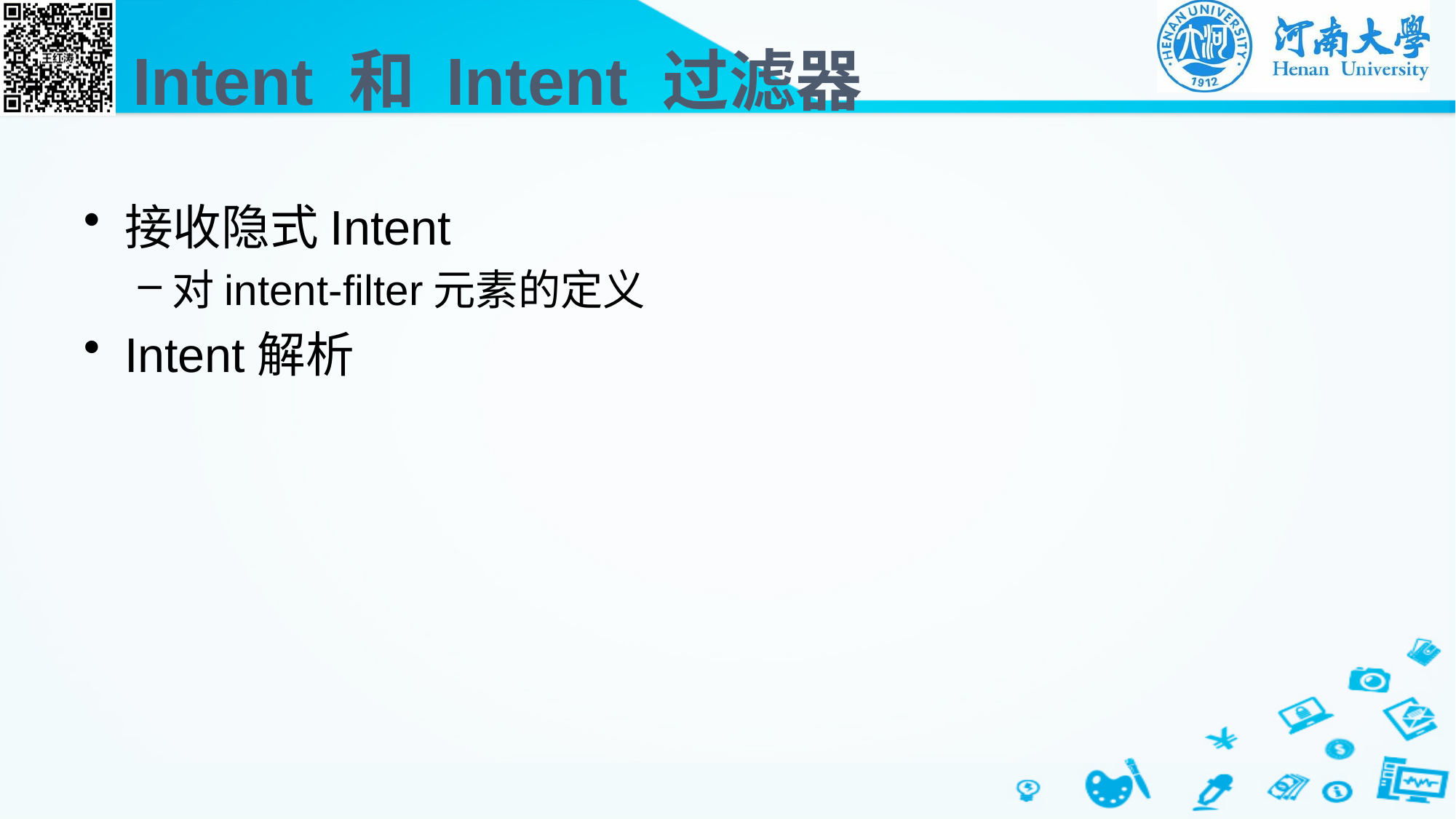

# Intent 和 Intent 过滤器
接收隐式Intent
对intent-filter元素的定义
Intent解析